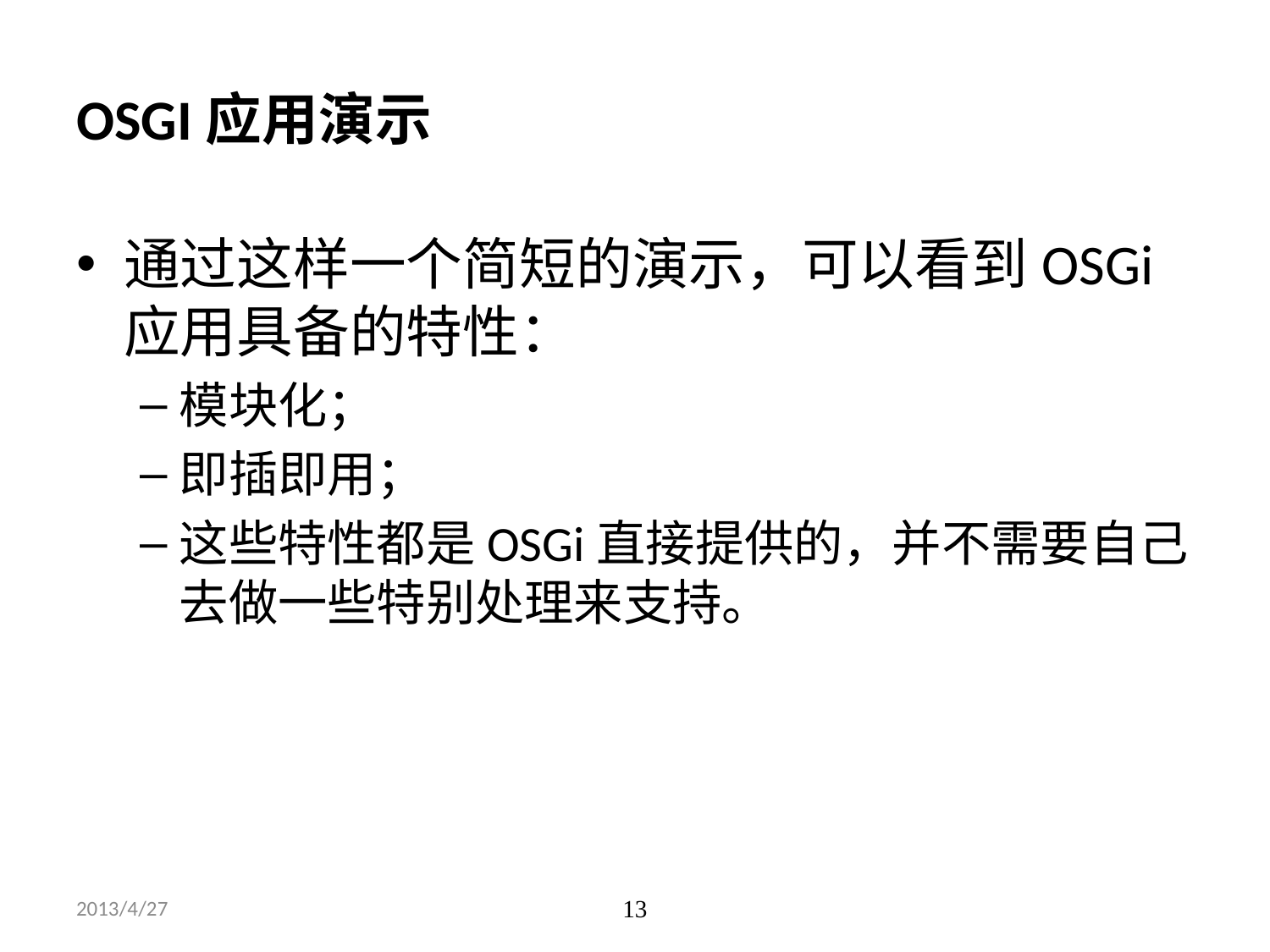

# OSGI应用演示
通过这样一个简短的演示，可以看到OSGi应用具备的特性：
模块化；
即插即用；
这些特性都是OSGi直接提供的，并不需要自己去做一些特别处理来支持。
2013/4/27
13